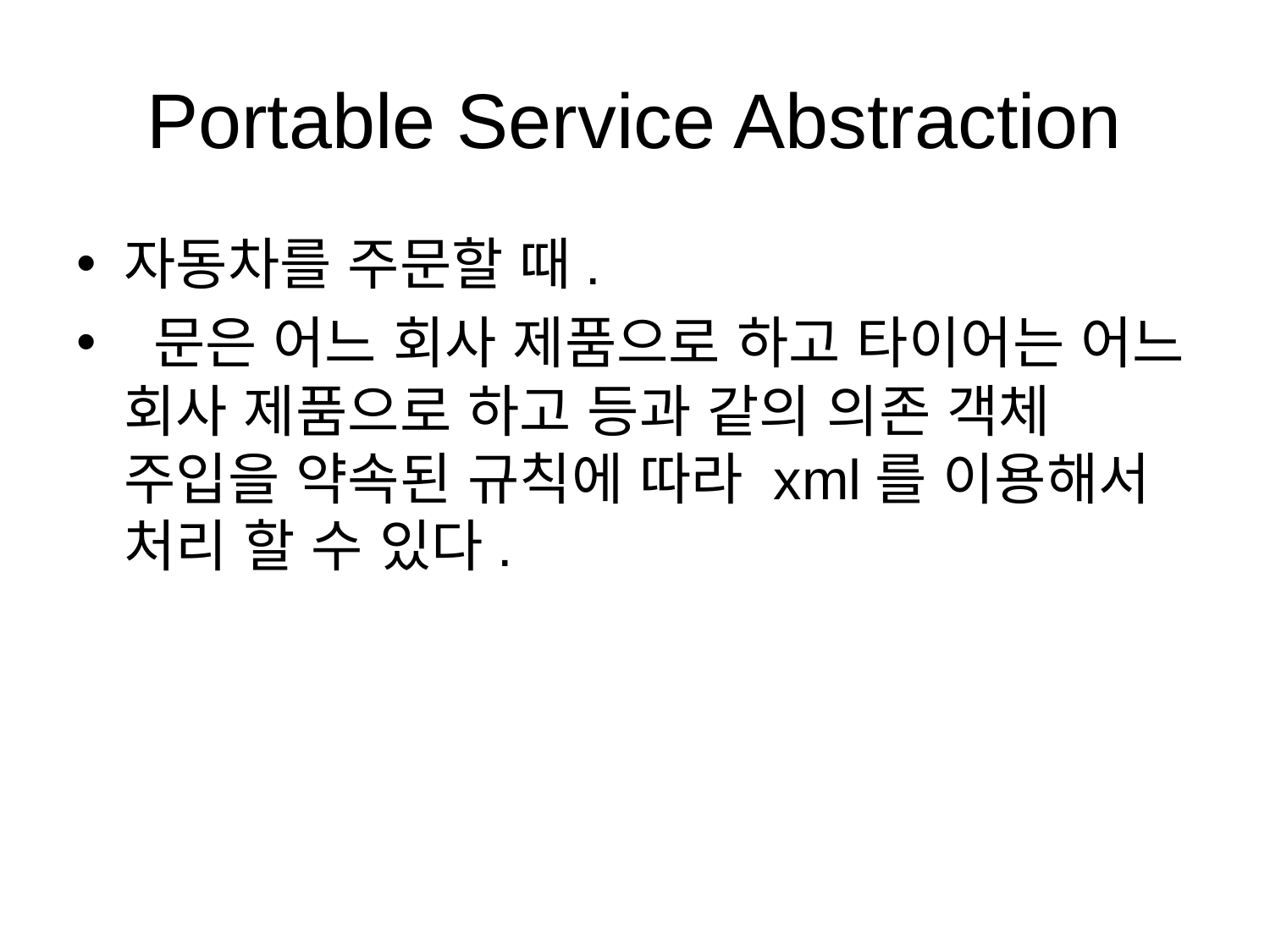

# Portable Service Abstraction
자동차를 주문할 때.
 문은 어느 회사 제품으로 하고 타이어는 어느 회사 제품으로 하고 등과 같의 의존 객체 주입을 약속된 규칙에 따라 xml를 이용해서 처리 할 수 있다.